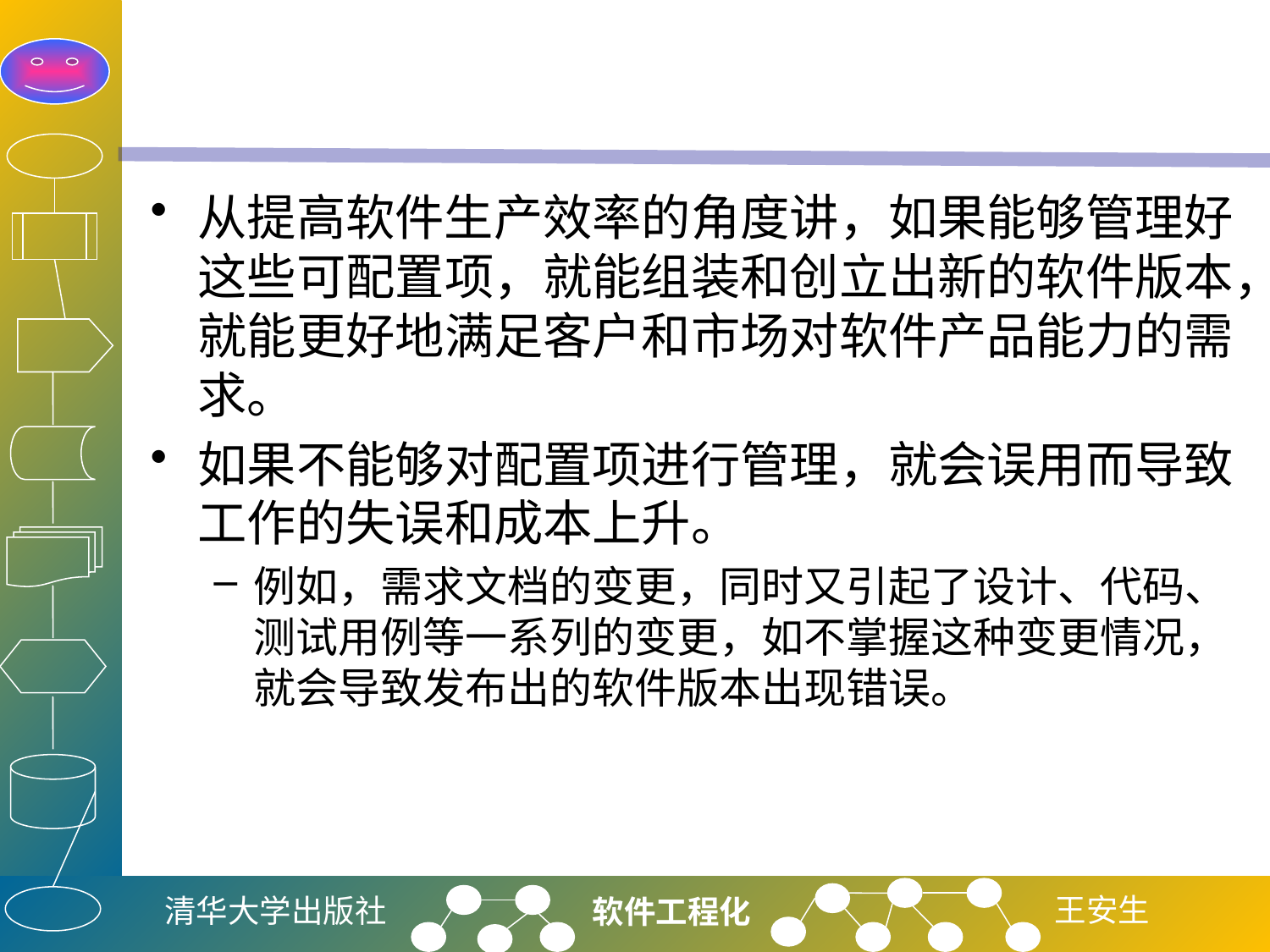

#
从提高软件生产效率的角度讲，如果能够管理好这些可配置项，就能组装和创立出新的软件版本，就能更好地满足客户和市场对软件产品能力的需求。
如果不能够对配置项进行管理，就会误用而导致工作的失误和成本上升。
例如，需求文档的变更，同时又引起了设计、代码、测试用例等一系列的变更，如不掌握这种变更情况，就会导致发布出的软件版本出现错误。